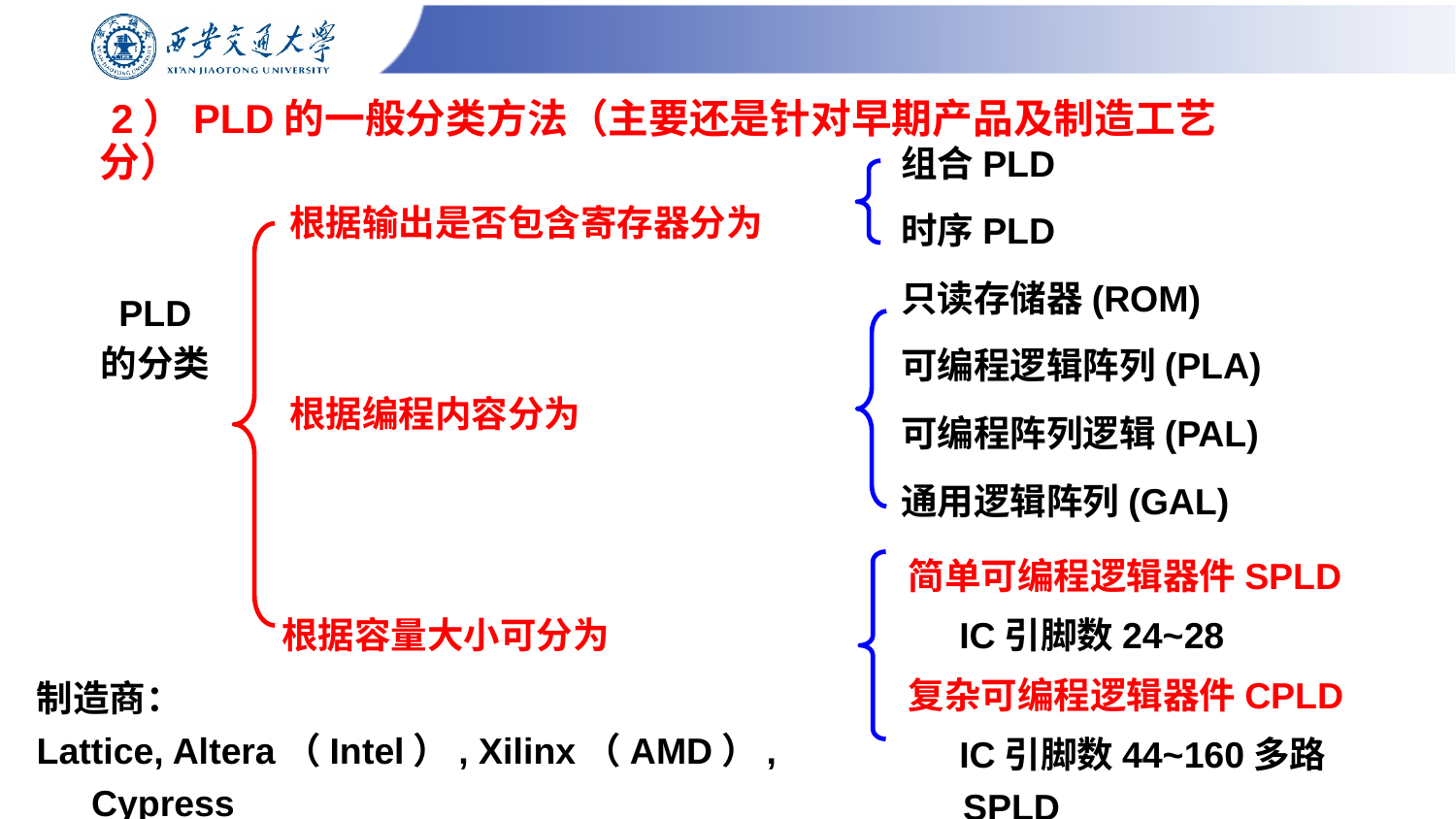

# 2）PLD的一般分类方法（主要还是针对早期产品及制造工艺分）
组合PLD
时序PLD
只读存储器(ROM)
可编程逻辑阵列(PLA)
可编程阵列逻辑(PAL)
通用逻辑阵列(GAL)

 根据输出是否包含寄存器分为

PLD
的分类

 根据编程内容分为
简单可编程逻辑器件SPLD
     IC引脚数24~28
复杂可编程逻辑器件CPLD
     IC引脚数44~160多路SPLD

根据容量大小可分为
制造商：
Lattice, Altera（Intel）, Xilinx（AMD）, Cypress